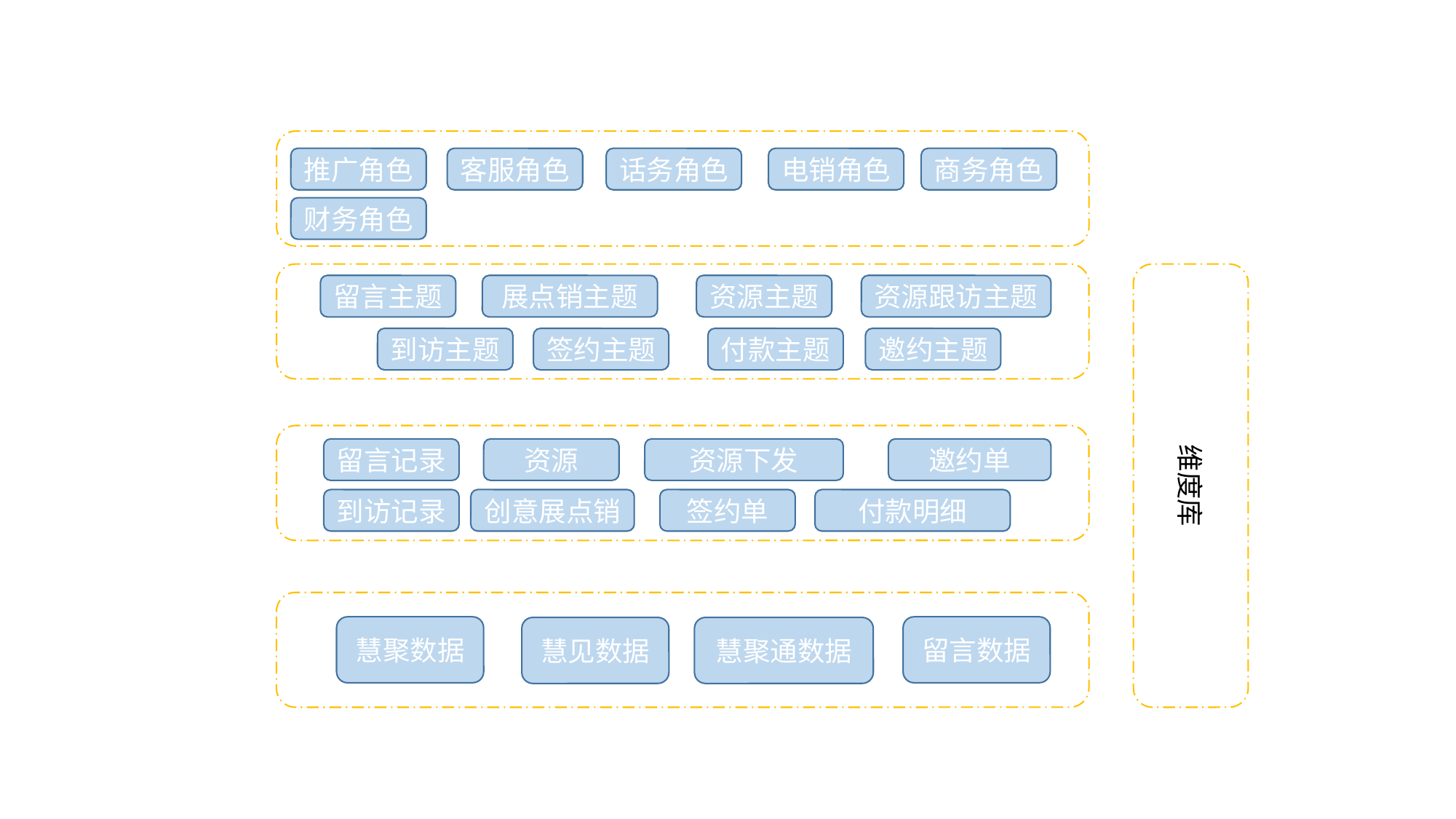

推广角色
客服角色
话务角色
电销角色
商务角色
财务角色

留言主题
展点销主题
资源主题
资源跟访主题
到访主题
签约主题
付款主题
邀约主题

维度库
留言记录
资源
资源下发
邀约单
到访记录
创意展点销
签约单
付款明细

慧聚数据
留言数据
慧见数据
慧聚通数据